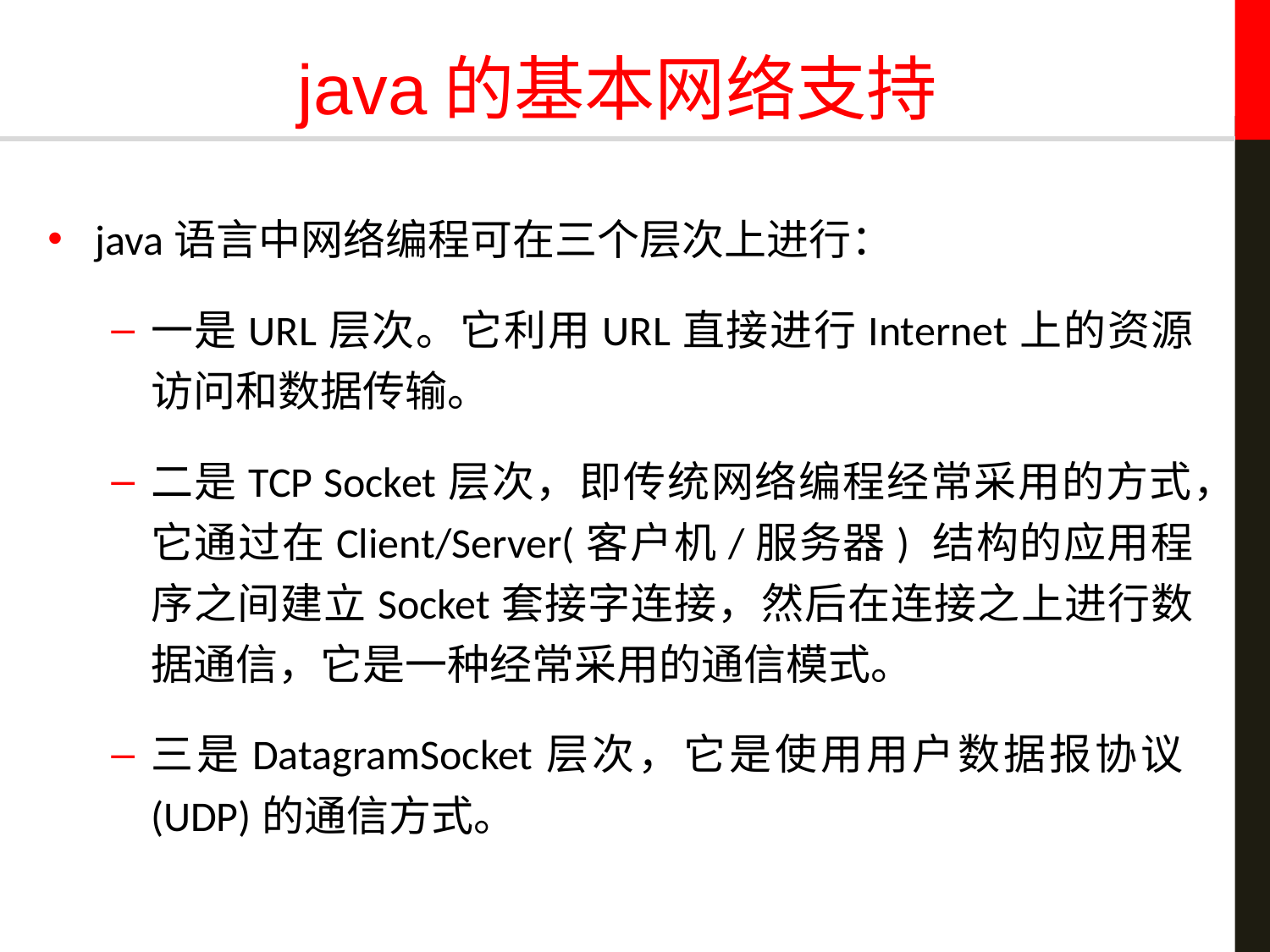

# java的基本网络支持
java语言中网络编程可在三个层次上进行：
一是URL层次。它利用URL直接进行Internet上的资源访问和数据传输。
二是TCP Socket层次，即传统网络编程经常采用的方式，它通过在Client/Server(客户机/服务器) 结构的应用程序之间建立Socket套接字连接，然后在连接之上进行数据通信，它是一种经常采用的通信模式。
三是DatagramSocket层次，它是使用用户数据报协议(UDP)的通信方式。